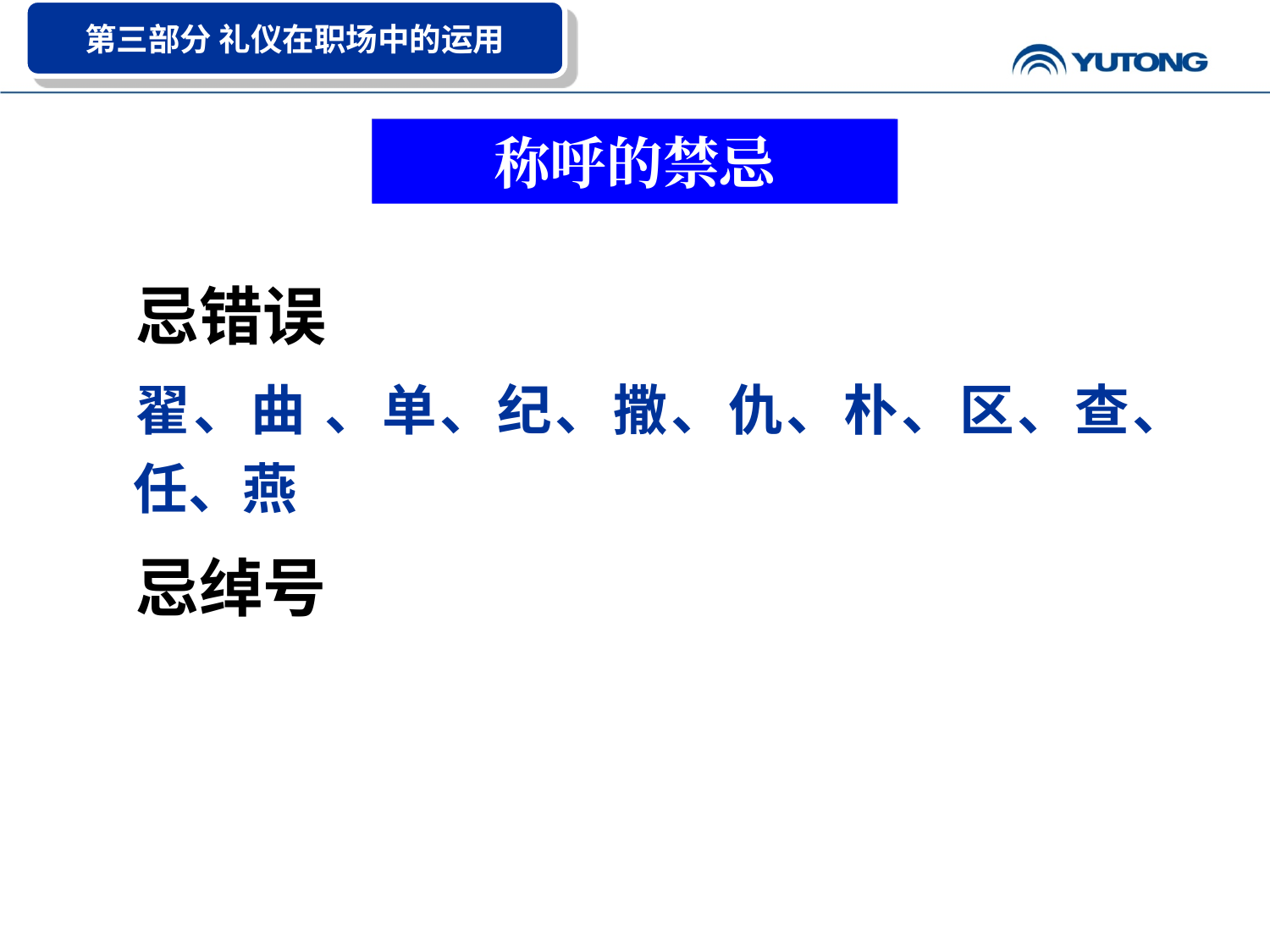

第三部分 礼仪在职场中的运用
称呼的禁忌
忌错误
翟、曲 、单、纪、撒、仇、朴、区、查、任、燕
忌绰号